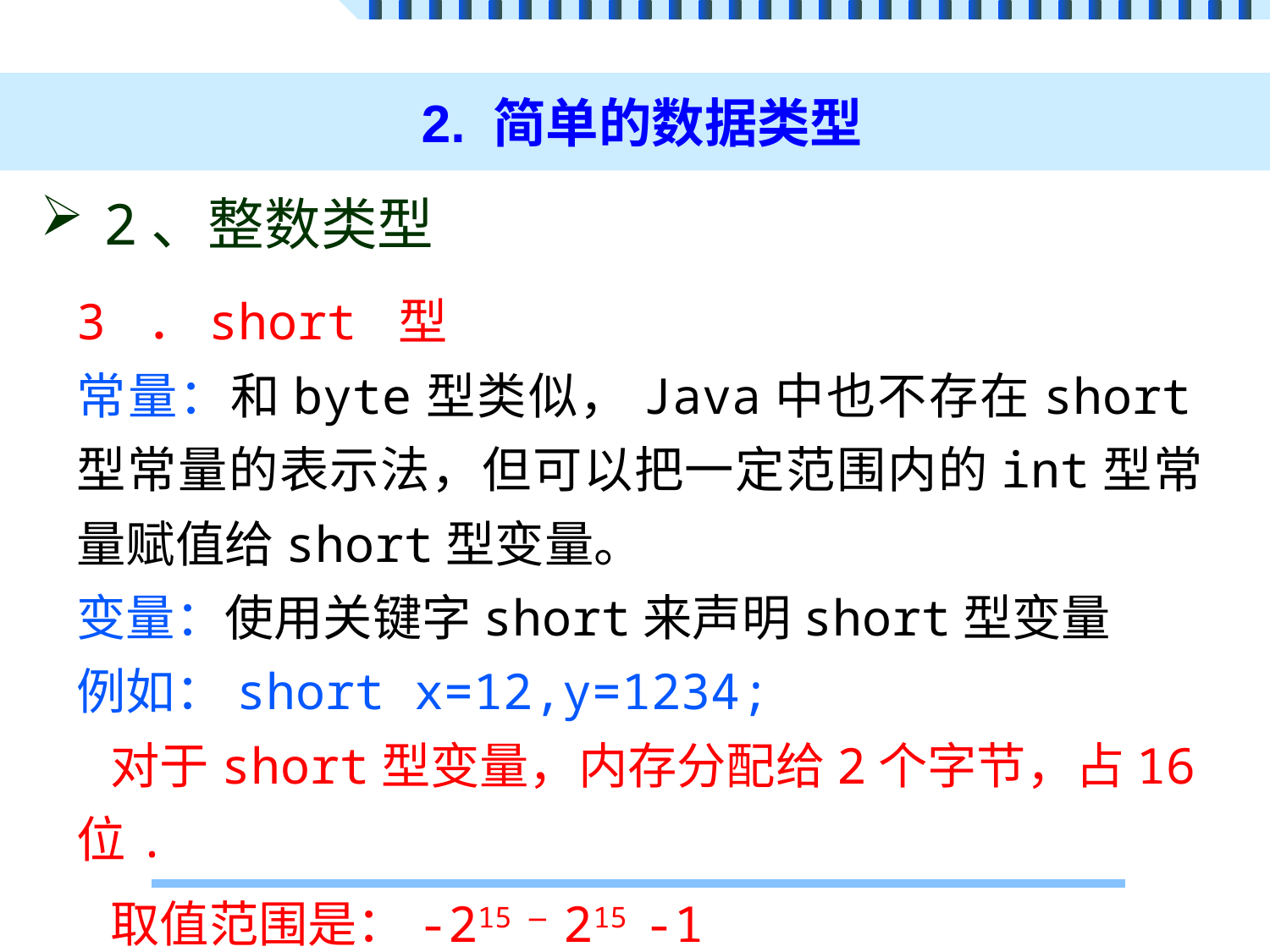

# 2. 简单的数据类型
2、整数类型
3 ．short 型
常量：和byte型类似，Java中也不存在short型常量的表示法，但可以把一定范围内的int型常量赋值给short型变量。
变量：使用关键字short来声明short型变量
例如：short x=12,y=1234;
  对于short型变量，内存分配给2个字节，占16位.
  取值范围是：-215 — 215 -1